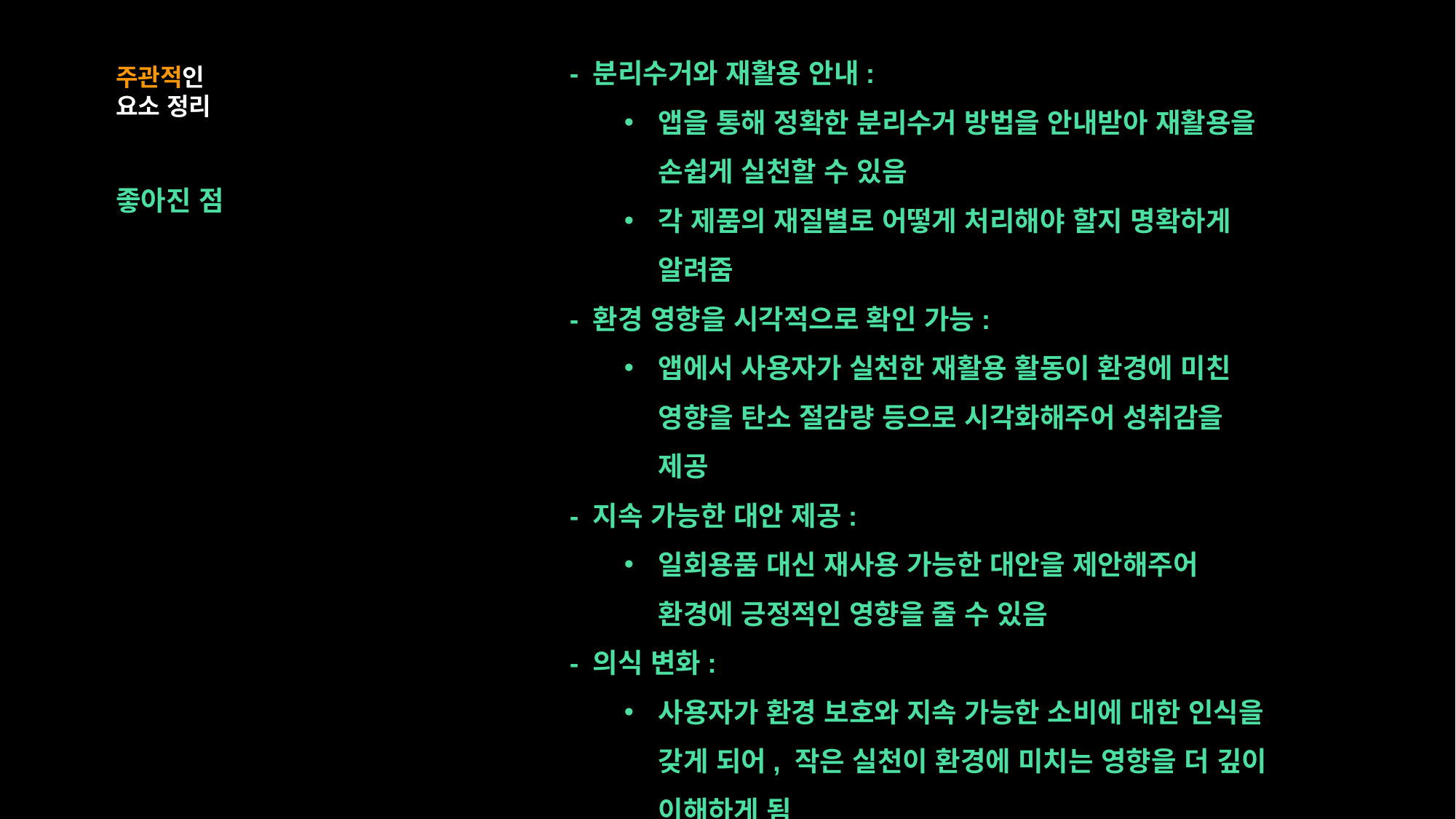

- 분리수거와 재활용 안내:
앱을 통해 정확한 분리수거 방법을 안내받아 재활용을 손쉽게 실천할 수 있음
각 제품의 재질별로 어떻게 처리해야 할지 명확하게 알려줌
- 환경 영향을 시각적으로 확인 가능:
앱에서 사용자가 실천한 재활용 활동이 환경에 미친 영향을 탄소 절감량 등으로 시각화해주어 성취감을 제공
- 지속 가능한 대안 제공:
일회용품 대신 재사용 가능한 대안을 제안해주어 환경에 긍정적인 영향을 줄 수 있음
- 의식 변화:
사용자가 환경 보호와 지속 가능한 소비에 대한 인식을 갖게 되어, 작은 실천이 환경에 미치는 영향을 더 깊이 이해하게 됨

주관적인
요소 정리
좋아진 점